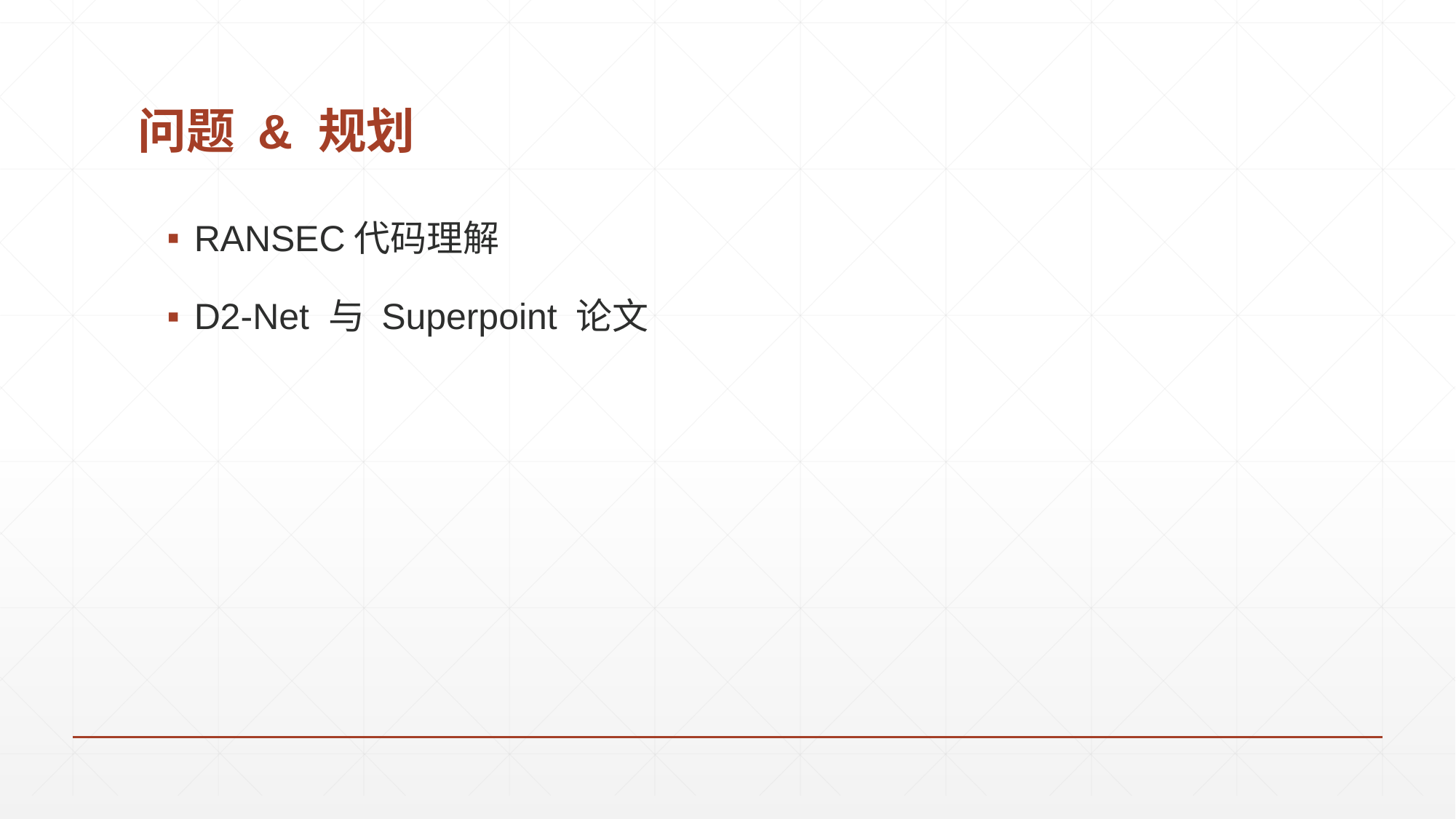

# 问题 & 规划
RANSEC代码理解

D2-Net 与 Superpoint 论文